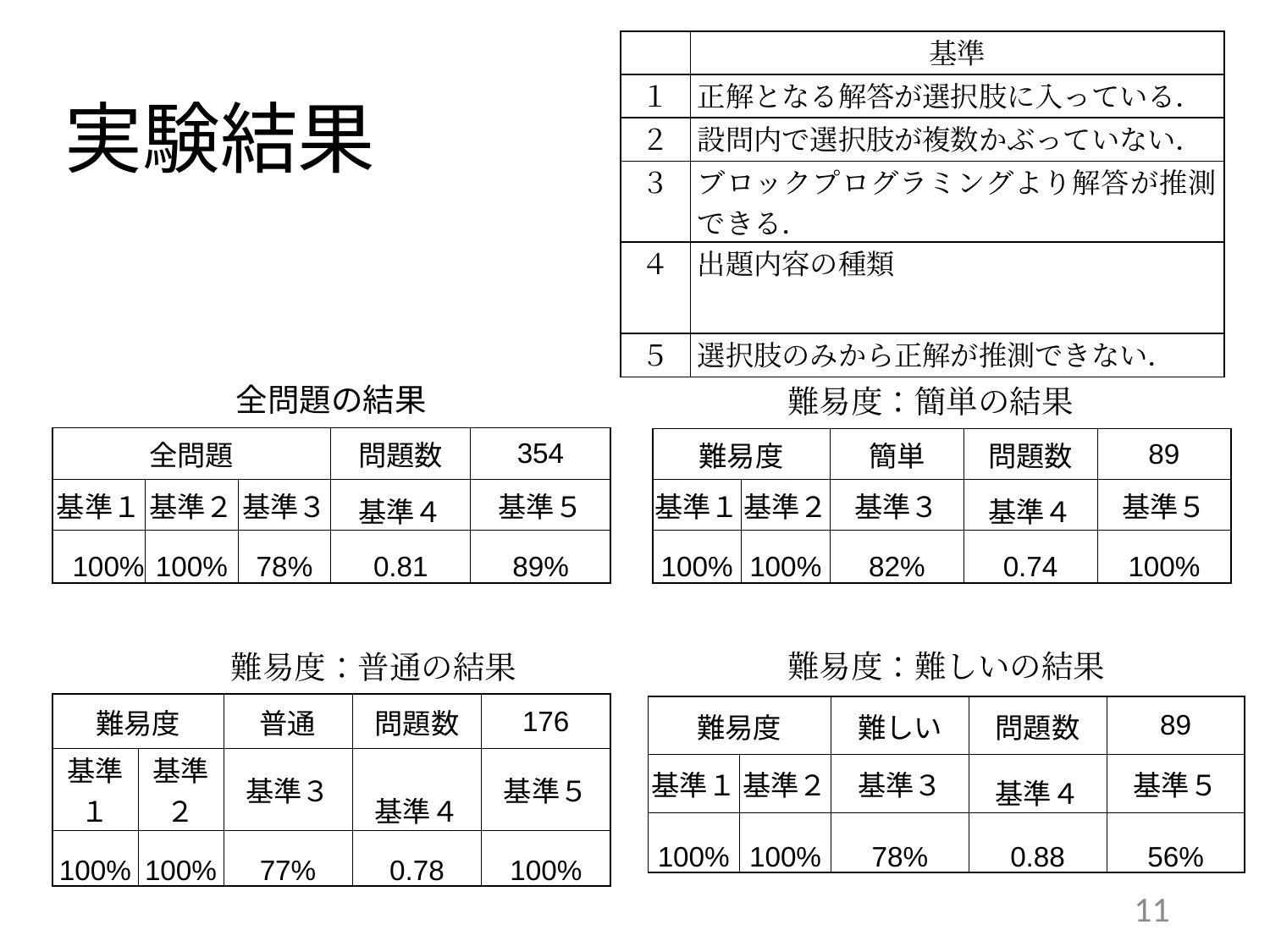

|  | 基準 |
| --- | --- |
| １ | 正解となる解答が選択肢に入っている． |
| ２ | 設問内で選択肢が複数かぶっていない． |
| ３ | ブロックプログラミングより解答が推測できる． |
| ４ | 出題内容の種類 |
| ５ | 選択肢のみから正解が推測できない． |
# 実験結果
全問題の結果
難易度：簡単の結果
| 全問題 |  |  | 問題数 | 354 |
| --- | --- | --- | --- | --- |
| 基準１ | 基準２ | 基準３ | 基準４ | 基準５ |
| 100% | 100% | 78% | 0.81 | 89% |
| 難易度 |  | 簡単 | 問題数 | 89 |
| --- | --- | --- | --- | --- |
| 基準１ | 基準２ | 基準３ | 基準４ | 基準５ |
| 100% | 100% | 82% | 0.74 | 100% |
難易度：難しいの結果
難易度：普通の結果
| 難易度 |  | 普通 | 問題数 | 176 |
| --- | --- | --- | --- | --- |
| 基準１ | 基準２ | 基準３ | 基準４ | 基準５ |
| 100% | 100% | 77% | 0.78 | 100% |
| 難易度 |  | 難しい | 問題数 | 89 |
| --- | --- | --- | --- | --- |
| 基準１ | 基準２ | 基準３ | 基準４ | 基準５ |
| 100% | 100% | 78% | 0.88 | 56% |
11